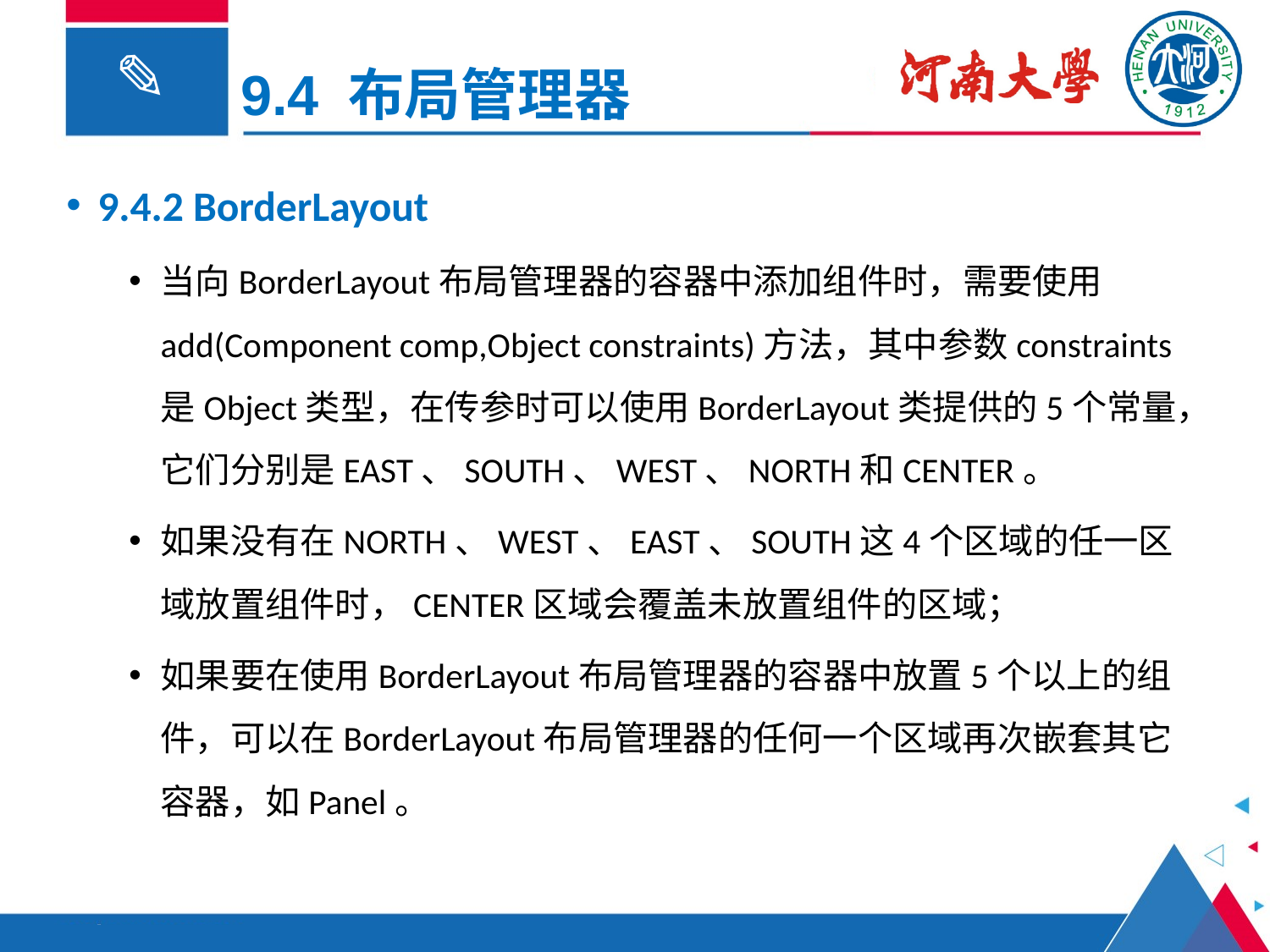

9.4 布局管理器
9.4.2 BorderLayout
当向BorderLayout布局管理器的容器中添加组件时，需要使用add(Component comp,Object constraints)方法，其中参数constraints是Object类型，在传参时可以使用BorderLayout类提供的5个常量，它们分别是EAST、SOUTH、WEST、NORTH和CENTER。
如果没有在NORTH、WEST、EAST、SOUTH这4个区域的任一区域放置组件时，CENTER区域会覆盖未放置组件的区域；
如果要在使用BorderLayout布局管理器的容器中放置5个以上的组件，可以在BorderLayout布局管理器的任何一个区域再次嵌套其它容器，如Panel。